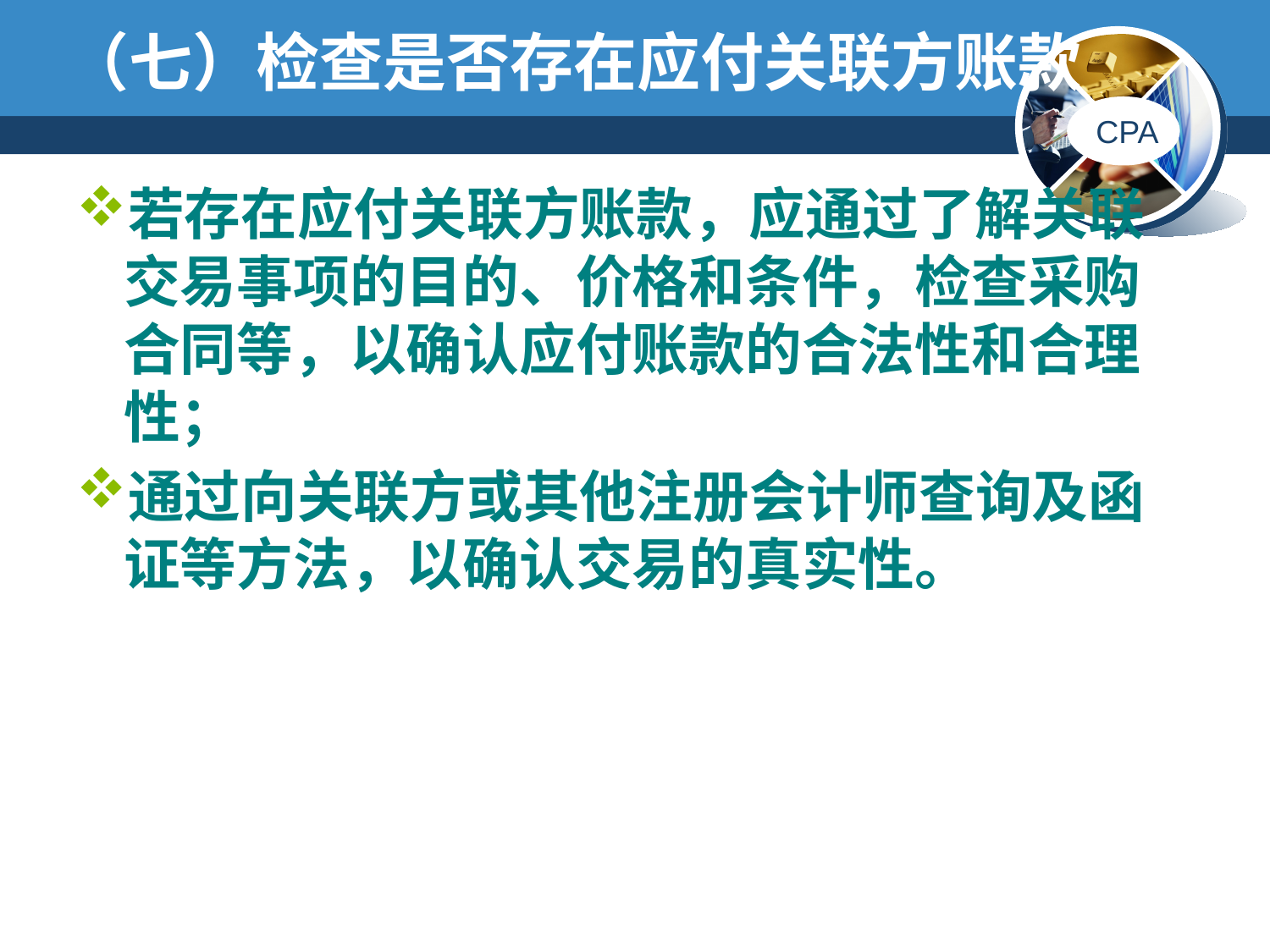

# （七）检查是否存在应付关联方账款
若存在应付关联方账款，应通过了解关联交易事项的目的、价格和条件，检查采购合同等，以确认应付账款的合法性和合理性；
通过向关联方或其他注册会计师查询及函证等方法，以确认交易的真实性。